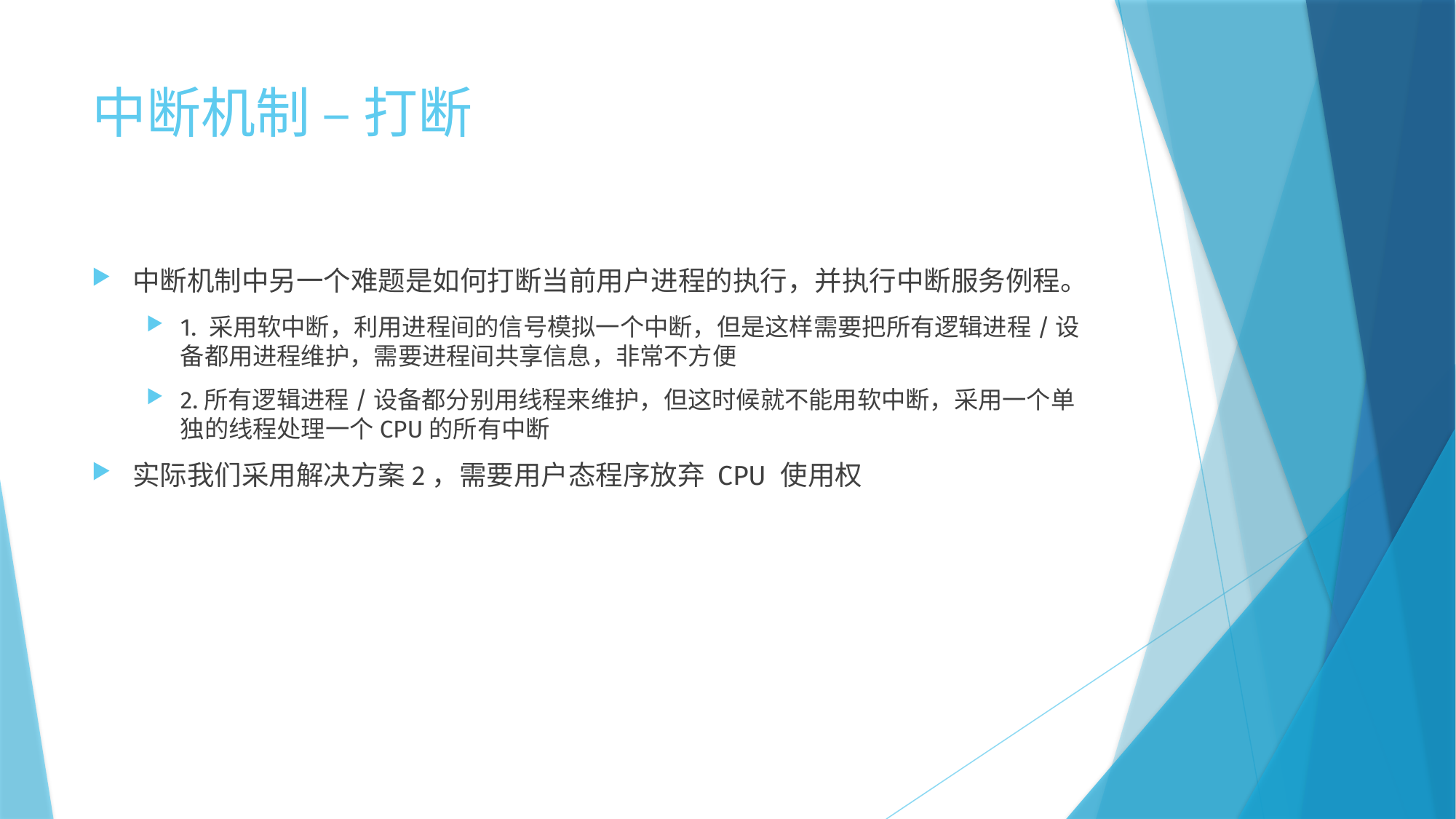

# 中断机制 – 打断
中断机制中另一个难题是如何打断当前用户进程的执行，并执行中断服务例程。
1. 采用软中断，利用进程间的信号模拟一个中断，但是这样需要把所有逻辑进程/设备都用进程维护，需要进程间共享信息，非常不方便
2.所有逻辑进程/设备都分别用线程来维护，但这时候就不能用软中断，采用一个单独的线程处理一个CPU的所有中断
实际我们采用解决方案2，需要用户态程序放弃 CPU 使用权